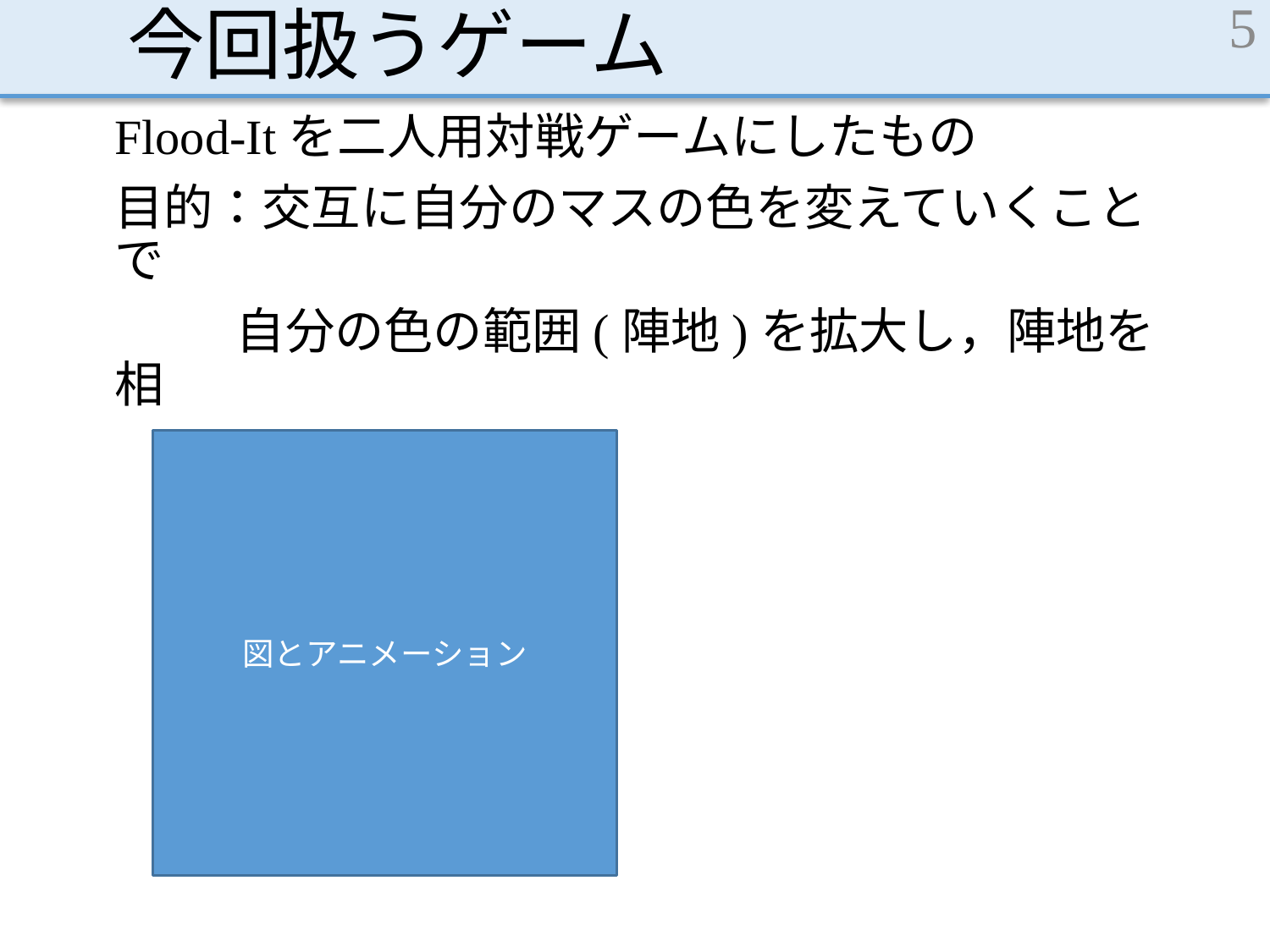

# 今回扱うゲーム
5
Flood-Itを二人用対戦ゲームにしたもの
目的：交互に自分のマスの色を変えていくことで
          自分の色の範囲(陣地)を拡大し，陣地を相
          手より広くする．
図とアニメーション